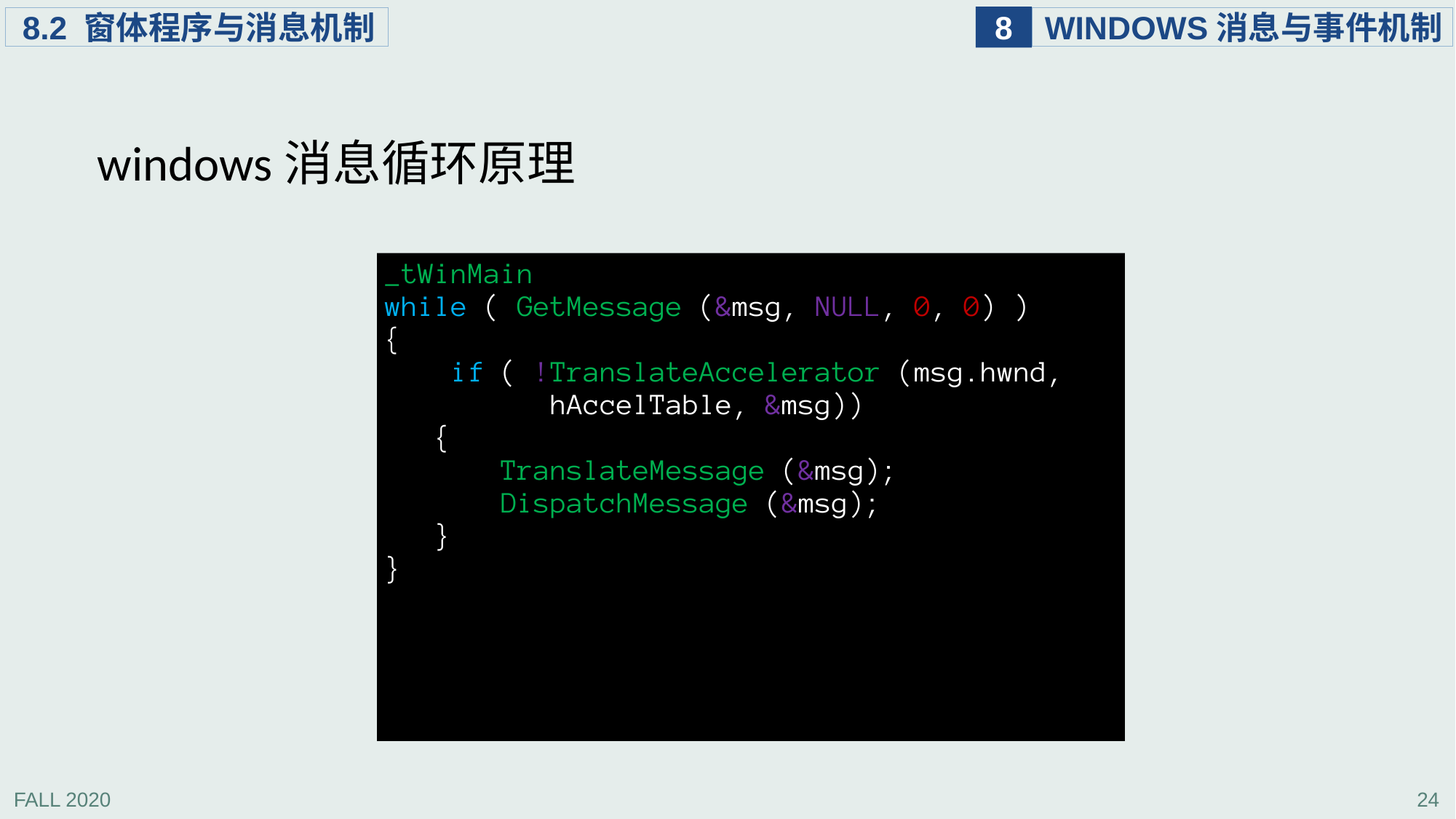

windows消息循环原理
_tWinMain
while ( GetMessage (&msg, NULL, 0, 0) )
{
    if ( !TranslateAccelerator (msg.hwnd,
          hAccelTable, &msg))
   {
       TranslateMessage (&msg);
       DispatchMessage (&msg);
   }
}